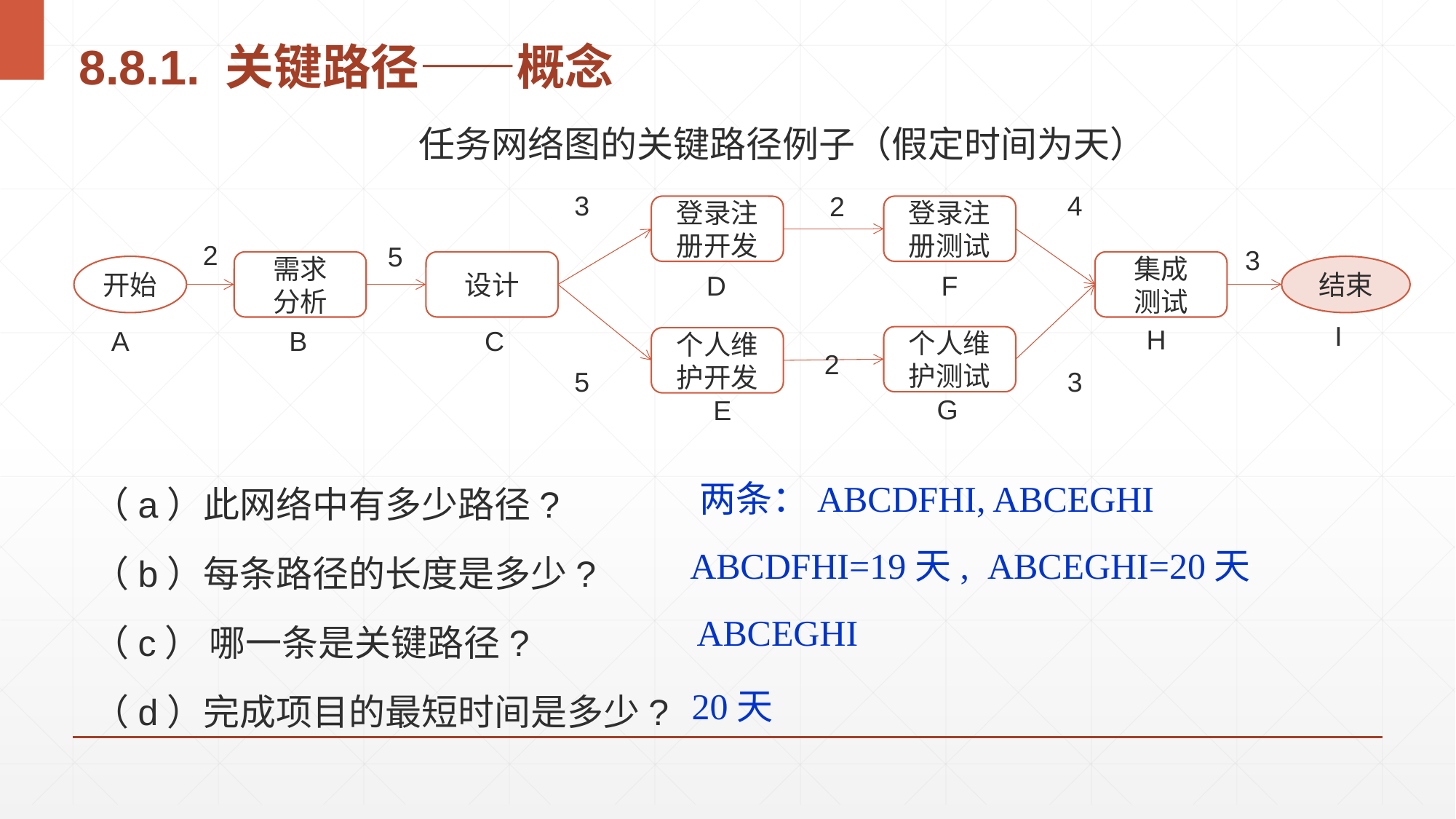

# 8.8.1. 关键路径——概念
任务网络图的关键路径例子（假定时间为天）
3
4
2
登录注册开发
登录注册测试
2
5
3
需求
分析
设计
集成
测试
开始
结束
D
F
I
H
A
B
C
个人维护测试
个人维护开发
2
5
3
G
E
（a）此网络中有多少路径?
（b）每条路径的长度是多少?
（c） 哪一条是关键路径?
（d）完成项目的最短时间是多少?
两条：ABCDFHI, ABCEGHI
ABCDFHI=19天,  ABCEGHI=20天
ABCEGHI
20天